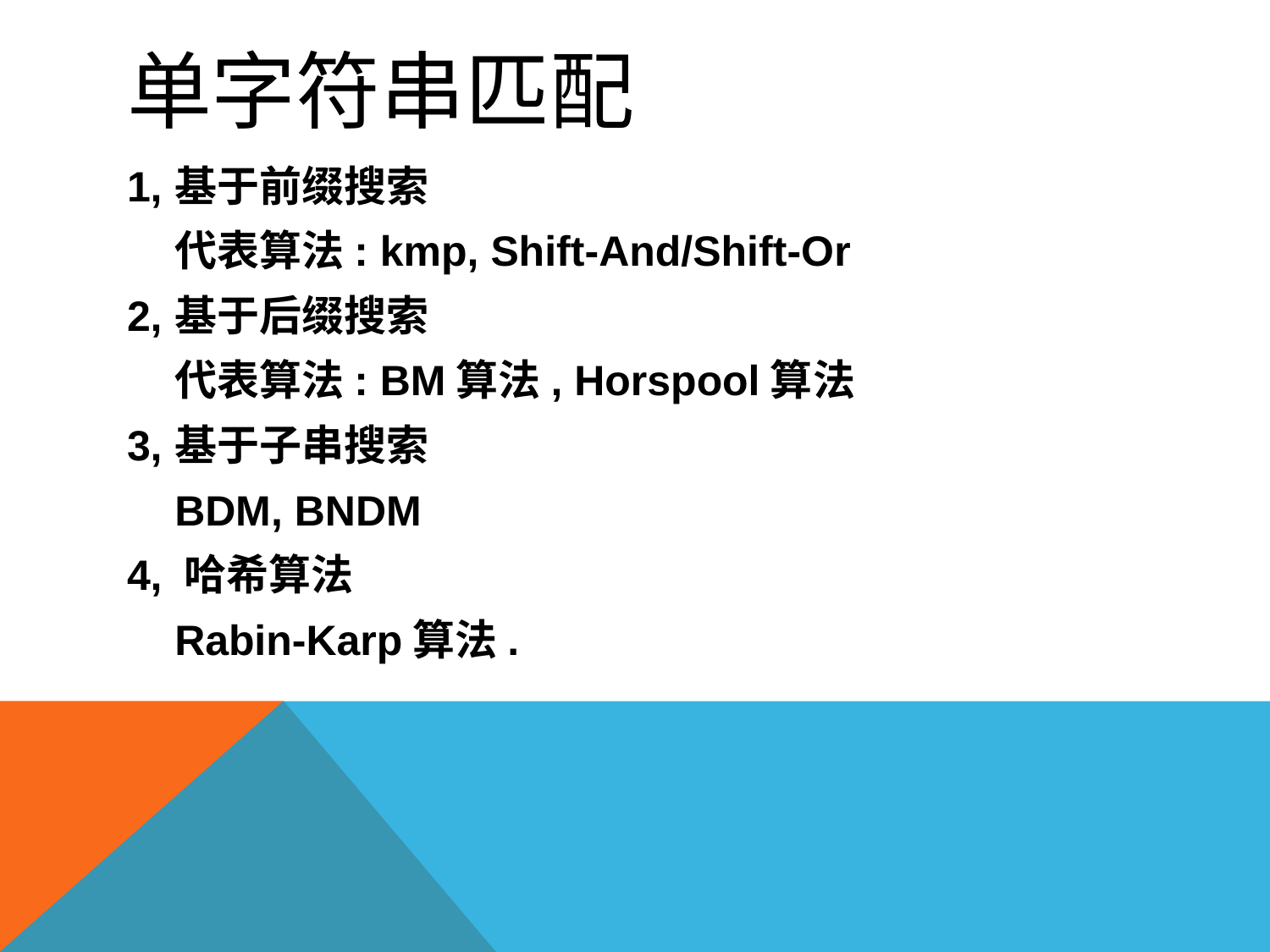

# 单字符串匹配
1,	基于前缀搜索
	代表算法: kmp, Shift-And/Shift-Or
2, 	基于后缀搜索
	代表算法: BM算法, Horspool算法
3, 	基于子串搜索
	BDM, BNDM
4, 哈希算法
	Rabin-Karp算法.